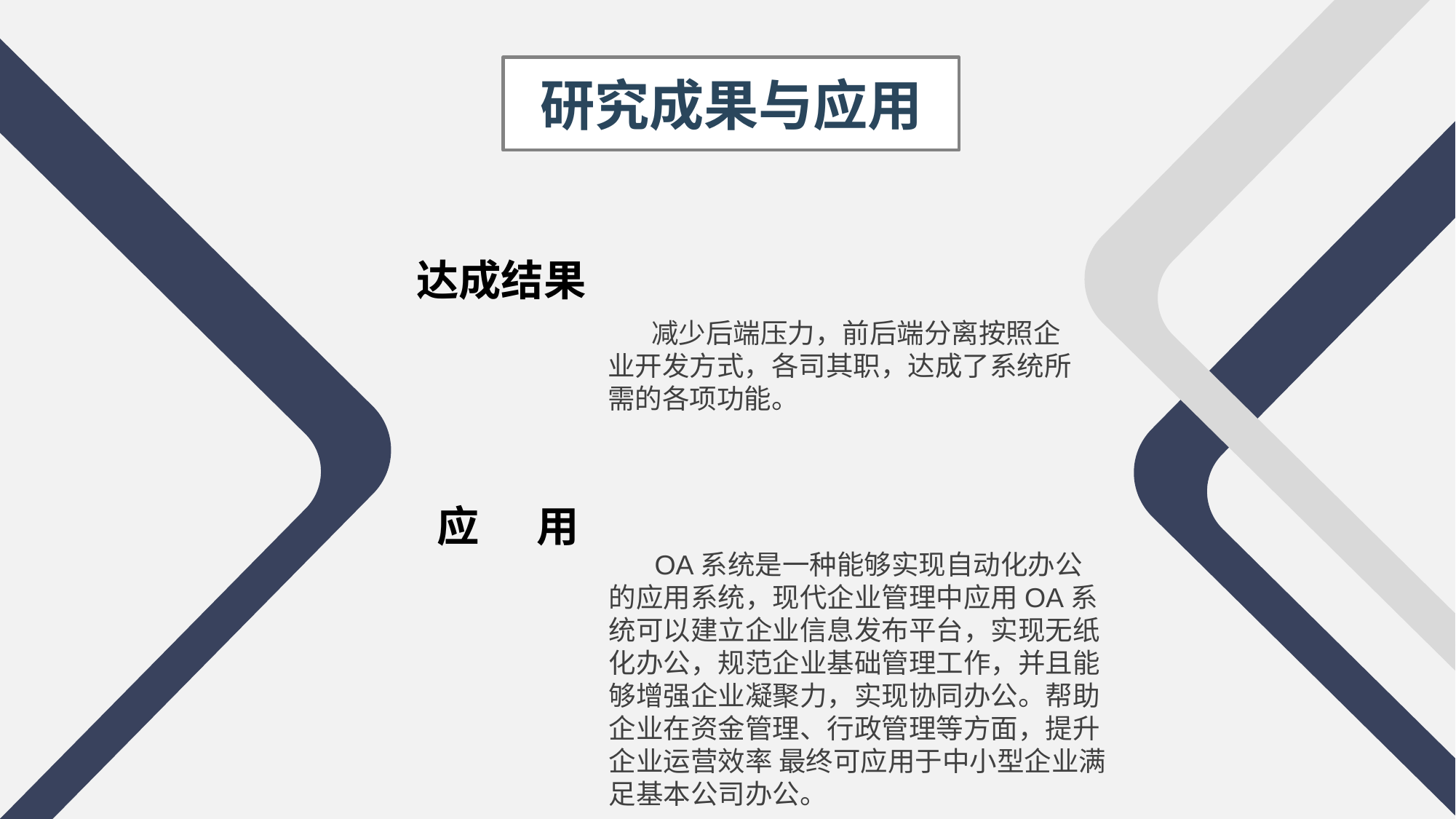

研究成果与应用
达成结果
      减少后端压力，前后端分离按照企
业开发方式，各司其职，达成了系统所
需的各项功能。
应      用
      OA系统是一种能够实现自动化办公
的应用系统，现代企业管理中应用OA系
统可以建立企业信息发布平台，实现无纸
化办公，规范企业基础管理工作，并且能
够增强企业凝聚力，实现协同办公。帮助
企业在资金管理、行政管理等方面，提升
企业运营效率 最终可应用于中小型企业满
足基本公司办公。